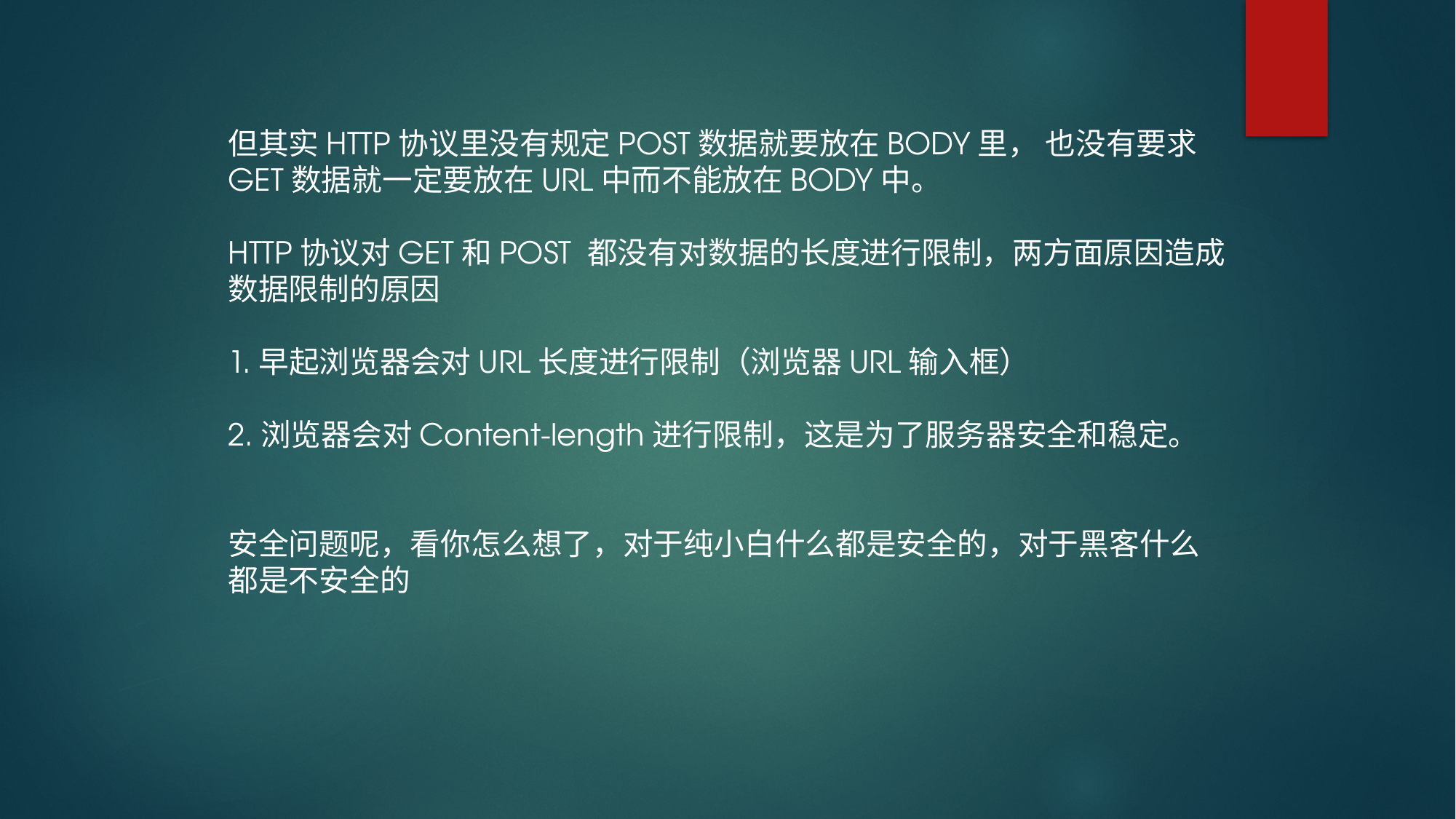

但其实HTTP协议里没有规定POST数据就要放在BODY里， 也没有要求GET数据就一定要放在URL中而不能放在BODY中。

HTTP协议对GET和POST 都没有对数据的长度进行限制，两方面原因造成数据限制的原因

1.早起浏览器会对URL长度进行限制（浏览器URL输入框）

2.浏览器会对Content-length进行限制，这是为了服务器安全和稳定。

安全问题呢，看你怎么想了，对于纯小白什么都是安全的，对于黑客什么都是不安全的